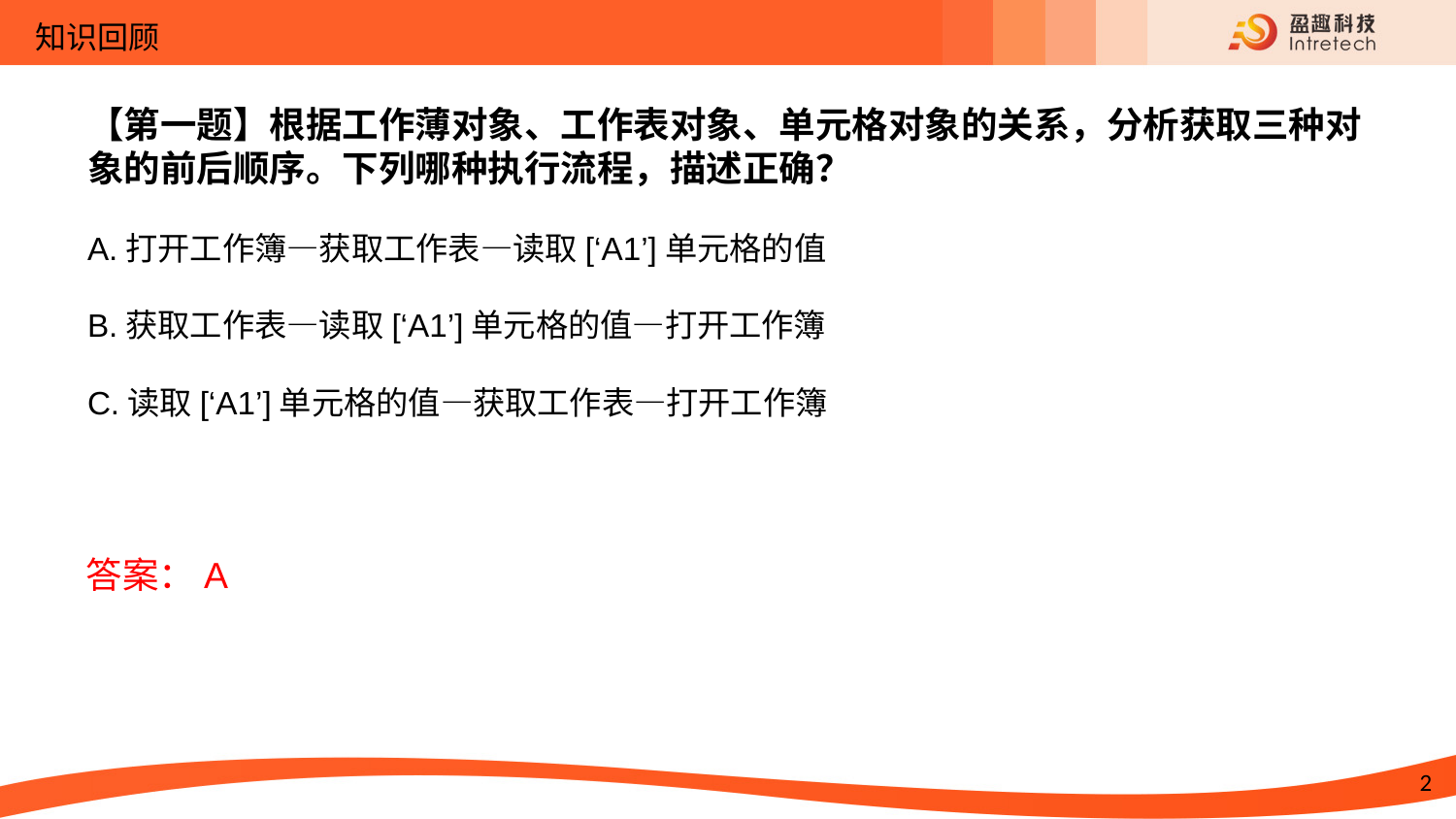

知识回顾
【第一题】根据工作薄对象、工作表对象、单元格对象的关系，分析获取三种对象的前后顺序。下列哪种执行流程，描述正确？

A.打开工作簿—获取工作表—读取[‘A1’]单元格的值

B.获取工作表—读取[‘A1’]单元格的值—打开工作簿

C.读取[‘A1’]单元格的值—获取工作表—打开工作簿

答案：A